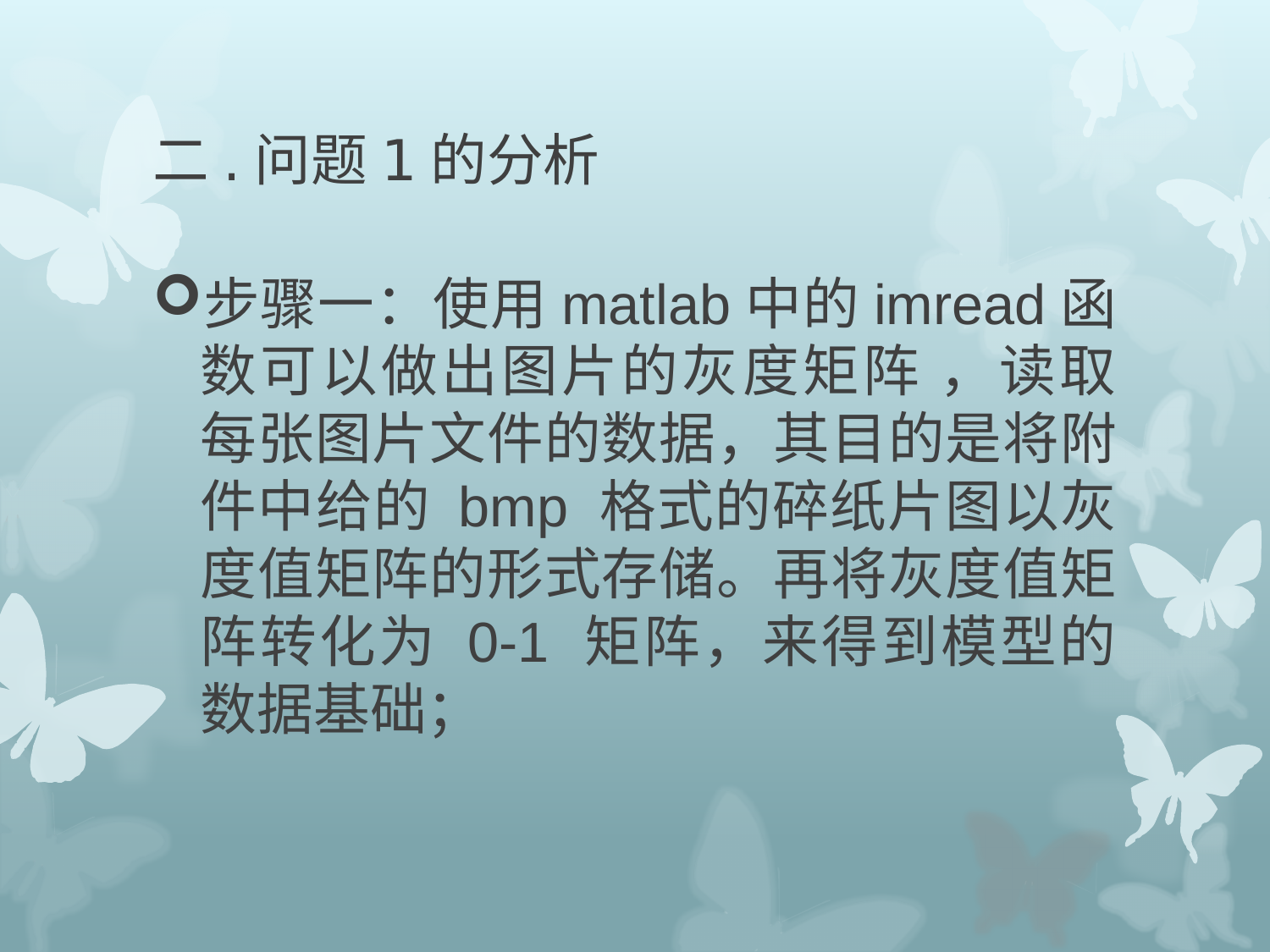

# 二.问题1的分析
步骤一：使用matlab中的imread函数可以做出图片的灰度矩阵 ，读取每张图片文件的数据，其目的是将附件中给的 bmp 格式的碎纸片图以灰度值矩阵的形式存储。再将灰度值矩阵转化为 0-1 矩阵，来得到模型的数据基础；